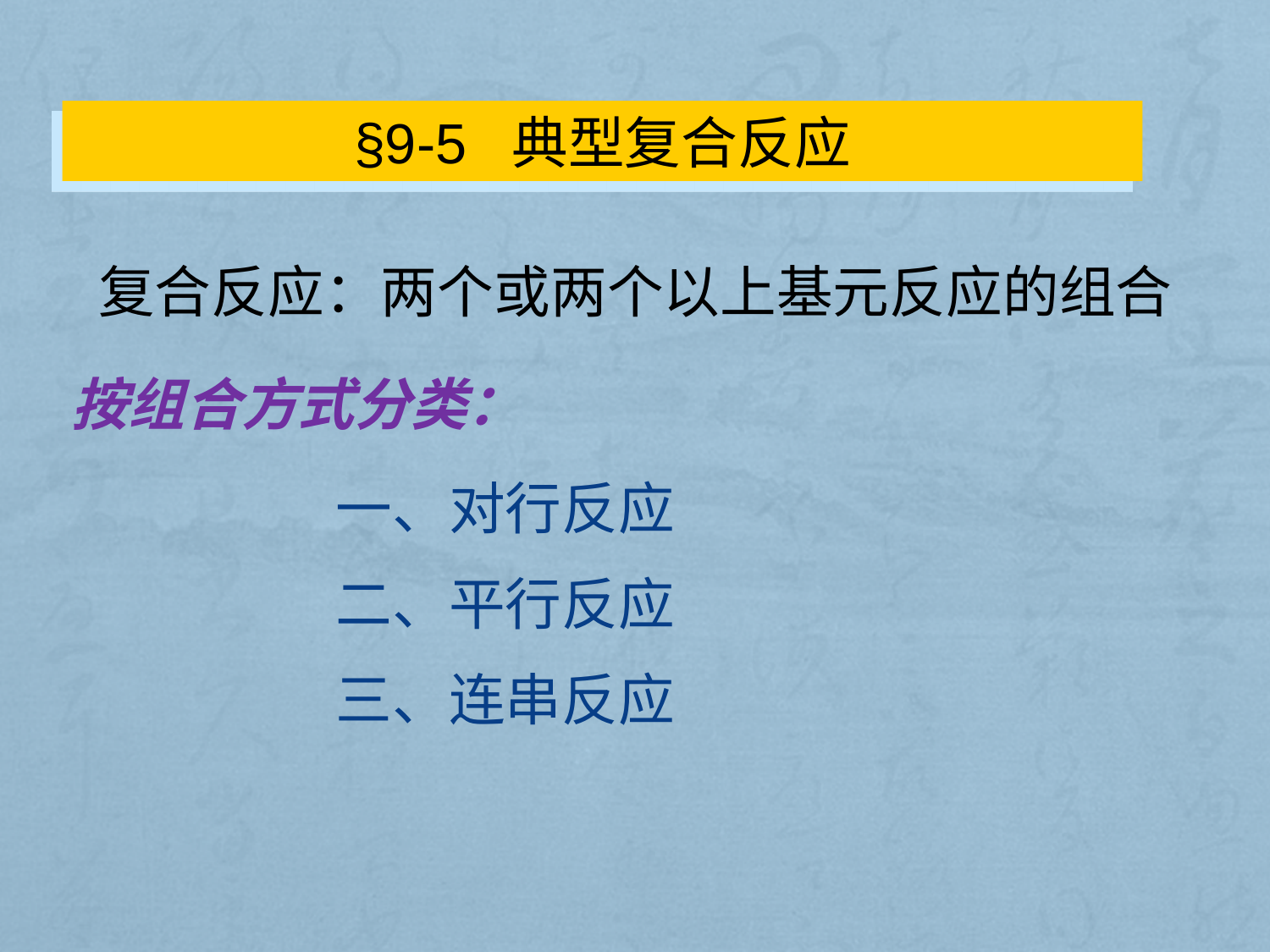

§9-5  典型复合反应
复合反应：两个或两个以上基元反应的组合
按组合方式分类：
一、对行反应
二、平行反应
三、连串反应